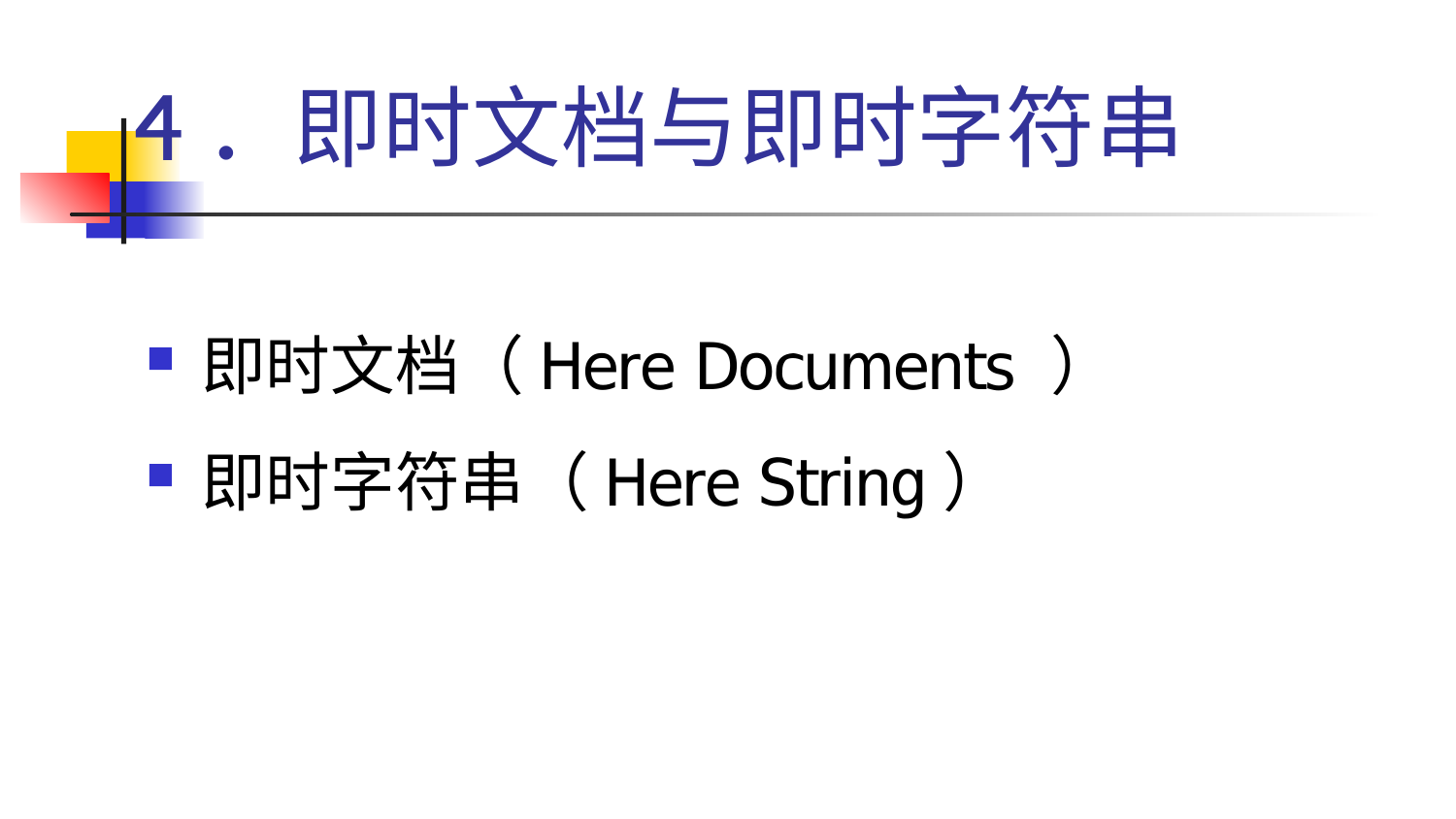

# 4．即时文档与即时字符串
即时文档（Here Documents ）
即时字符串（Here String）